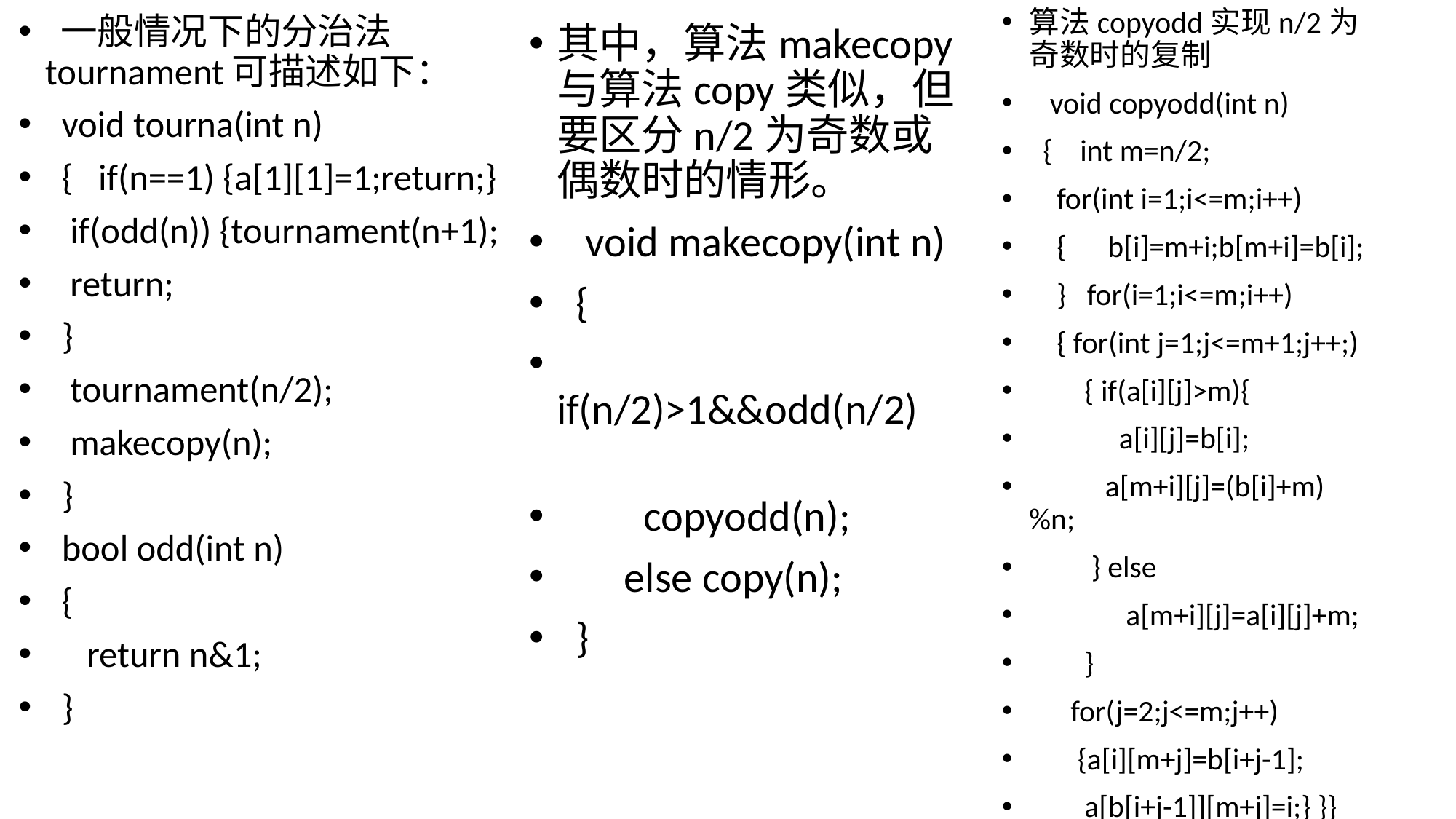

算法copyodd实现n/2为奇数时的复制
   void copyodd(int n)
  {    int m=n/2;
    for(int i=1;i<=m;i++)
    {      b[i]=m+i;b[m+i]=b[i];
    }   for(i=1;i<=m;i++)
    { for(int j=1;j<=m+1;j++;)
        { if(a[i][j]>m){
             a[i][j]=b[i];
           a[m+i][j]=(b[i]+m)%n;
         } else
              a[m+i][j]=a[i][j]+m;
        }
      for(j=2;j<=m;j++)
       {a[i][m+j]=b[i+j-1];
        a[b[i+j-1]][m+j]=i;} }}
 一般情况下的分治法tournament可描述如下：
  void tourna(int n)
  {   if(n==1) {a[1][1]=1;return;}
   if(odd(n)) {tournament(n+1);
   return;
  }
   tournament(n/2);
   makecopy(n);
  }
  bool odd(int n)
  {
     return n&1;
  }
其中，算法makecopy与算法copy类似，但要区分n/2为奇数或偶数时的情形。
   void makecopy(int n)
  {
    if(n/2)>1&&odd(n/2)
         copyodd(n);
       else copy(n);
  }